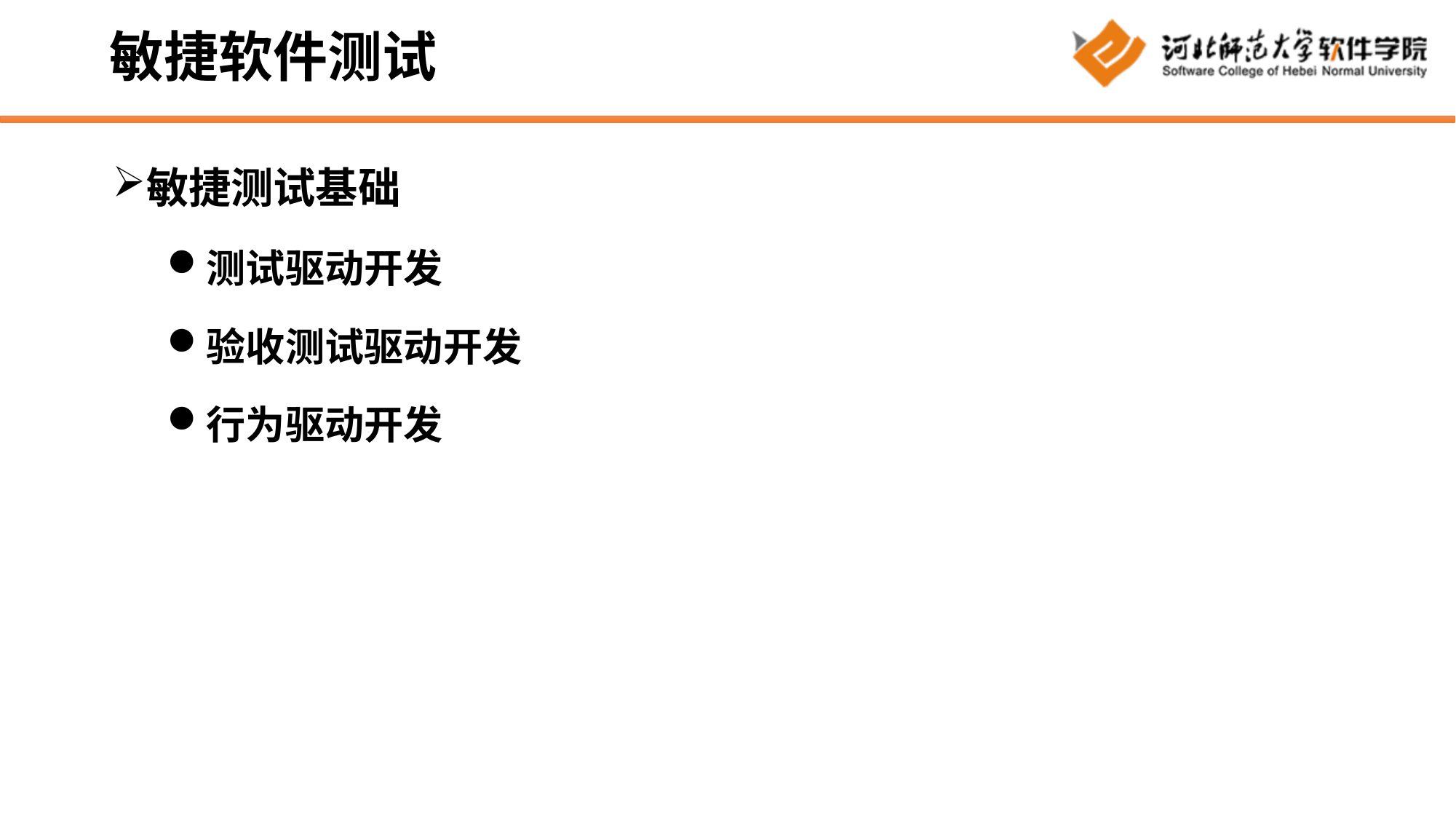

# 敏捷软件测试
敏捷测试基础
测试驱动开发
验收测试驱动开发
行为驱动开发